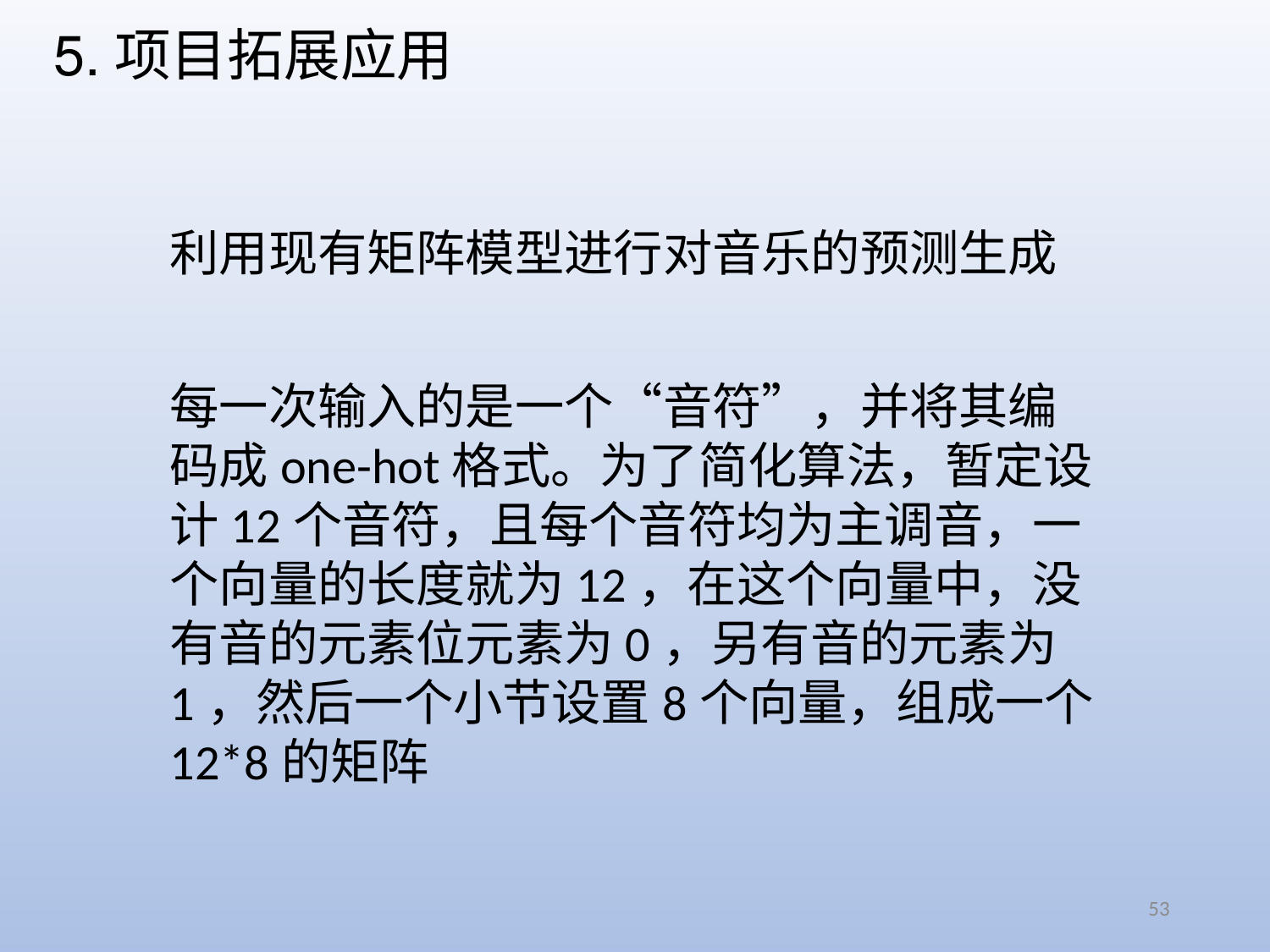

5.项目拓展应用
利用现有矩阵模型进行对音乐的预测生成

每一次输入的是一个“音符”，并将其编码成one-hot格式。为了简化算法，暂定设计12个音符，且每个音符均为主调音，一个向量的长度就为12，在这个向量中，没有音的元素位元素为0，另有音的元素为1，然后一个小节设置8个向量，组成一个12*8的矩阵

53